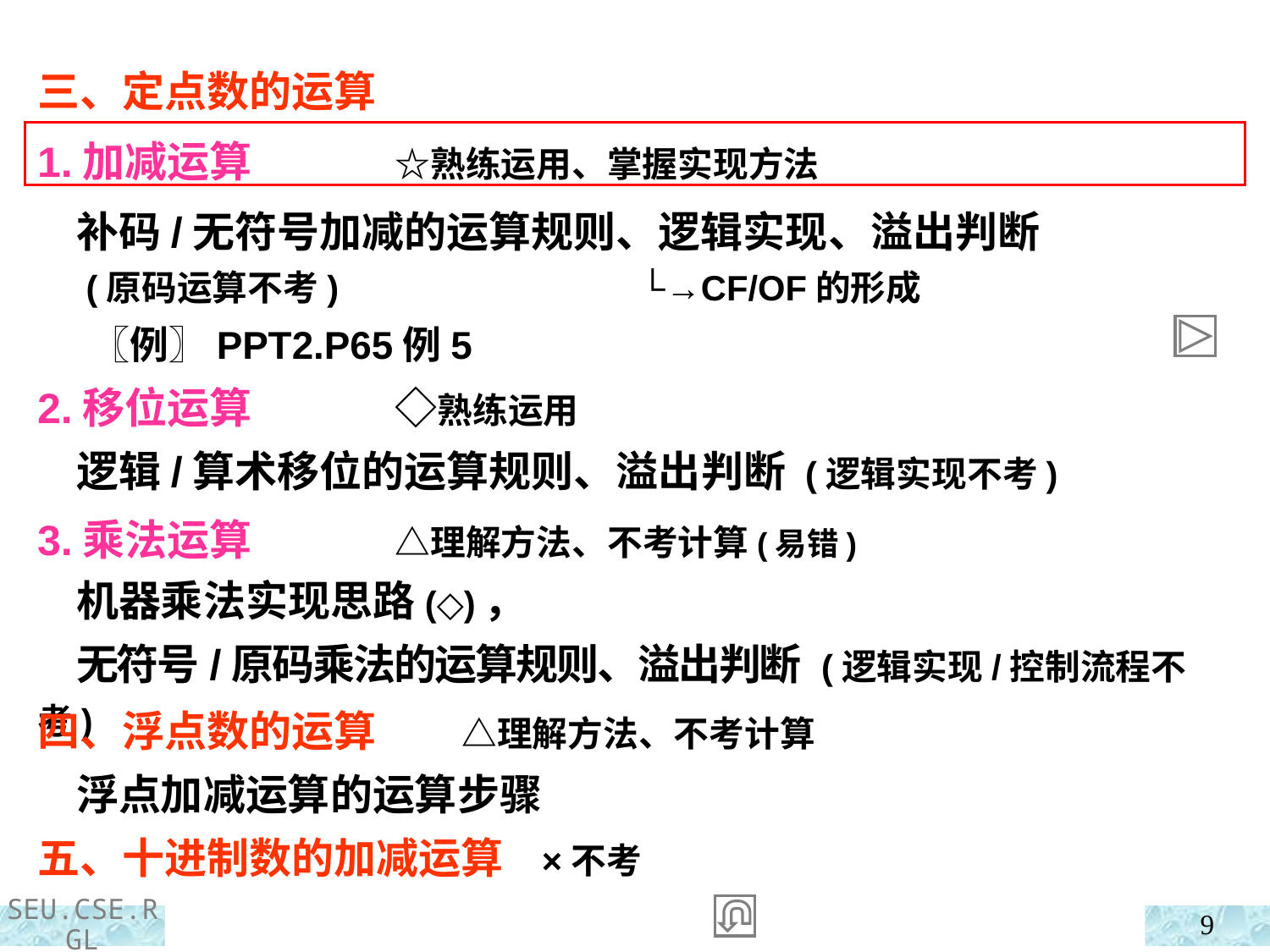

三、定点数的运算
1.加减运算               ☆熟练运用、掌握实现方法

2.移位运算               ◇熟练运用

3.乘法运算               △理解方法、不考计算(易错)

   补码/无符号加减的运算规则、逻辑实现、溢出判断
     (原码运算不考)                               └→CF/OF的形成
     〖例〗PPT2.P65例5

   逻辑/算术移位的运算规则、溢出判断 (逻辑实现不考)
   机器乘法实现思路(◇)，
   无符号/原码乘法的运算规则、溢出判断 (逻辑实现/控制流程不考)
四、浮点数的运算         △理解方法、不考计算
   浮点加减运算的运算步骤
五、十进制数的加减运算   ×不考

9